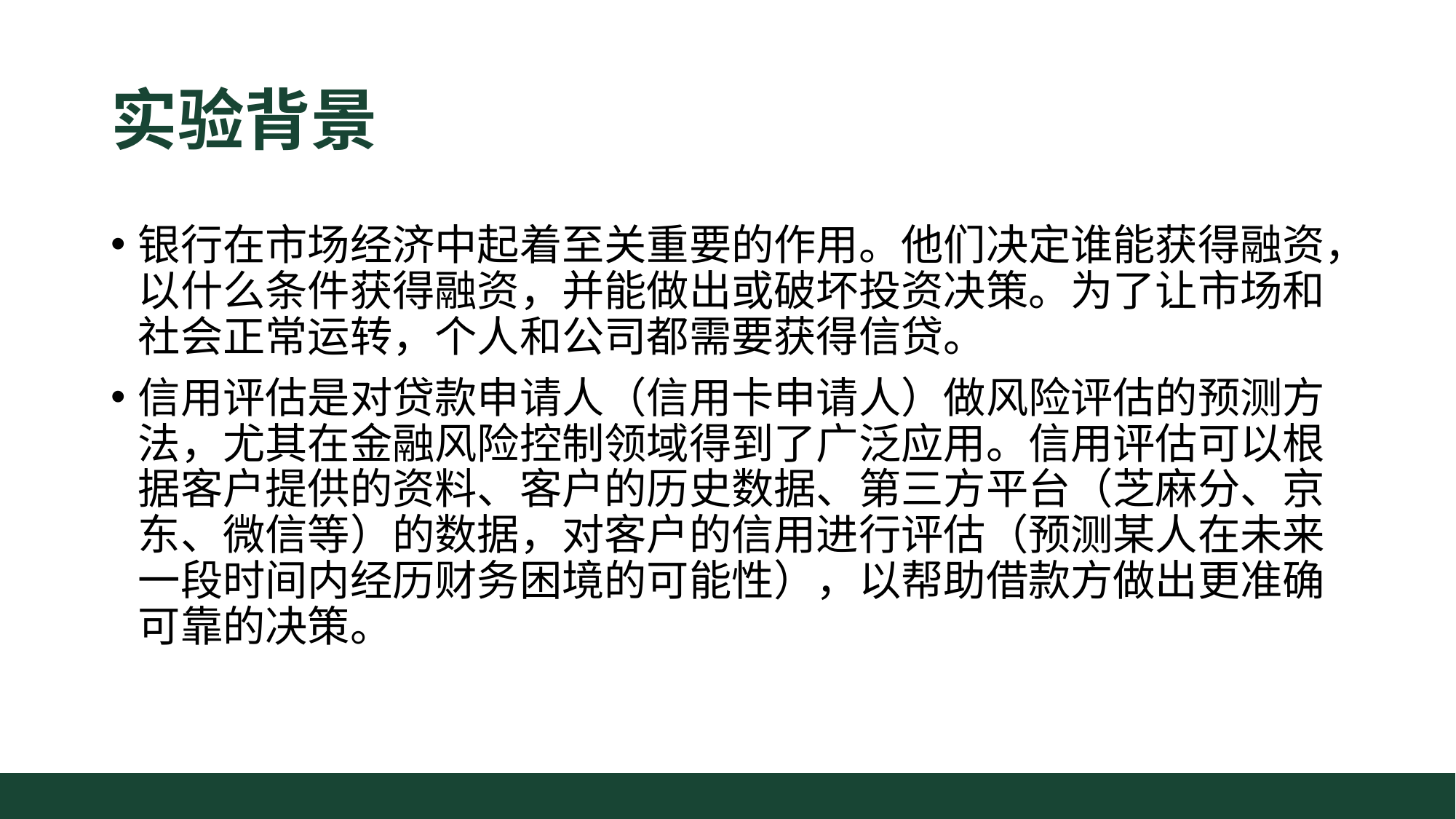

# 实验背景
银行在市场经济中起着至关重要的作用。他们决定谁能获得融资，以什么条件获得融资，并能做出或破坏投资决策。为了让市场和社会正常运转，个人和公司都需要获得信贷。
信用评估是对贷款申请人（信用卡申请人）做风险评估的预测方法，尤其在金融风险控制领域得到了广泛应用。信用评估可以根据客户提供的资料、客户的历史数据、第三方平台（芝麻分、京东、微信等）的数据，对客户的信用进行评估（预测某人在未来一段时间内经历财务困境的可能性），以帮助借款方做出更准确可靠的决策。